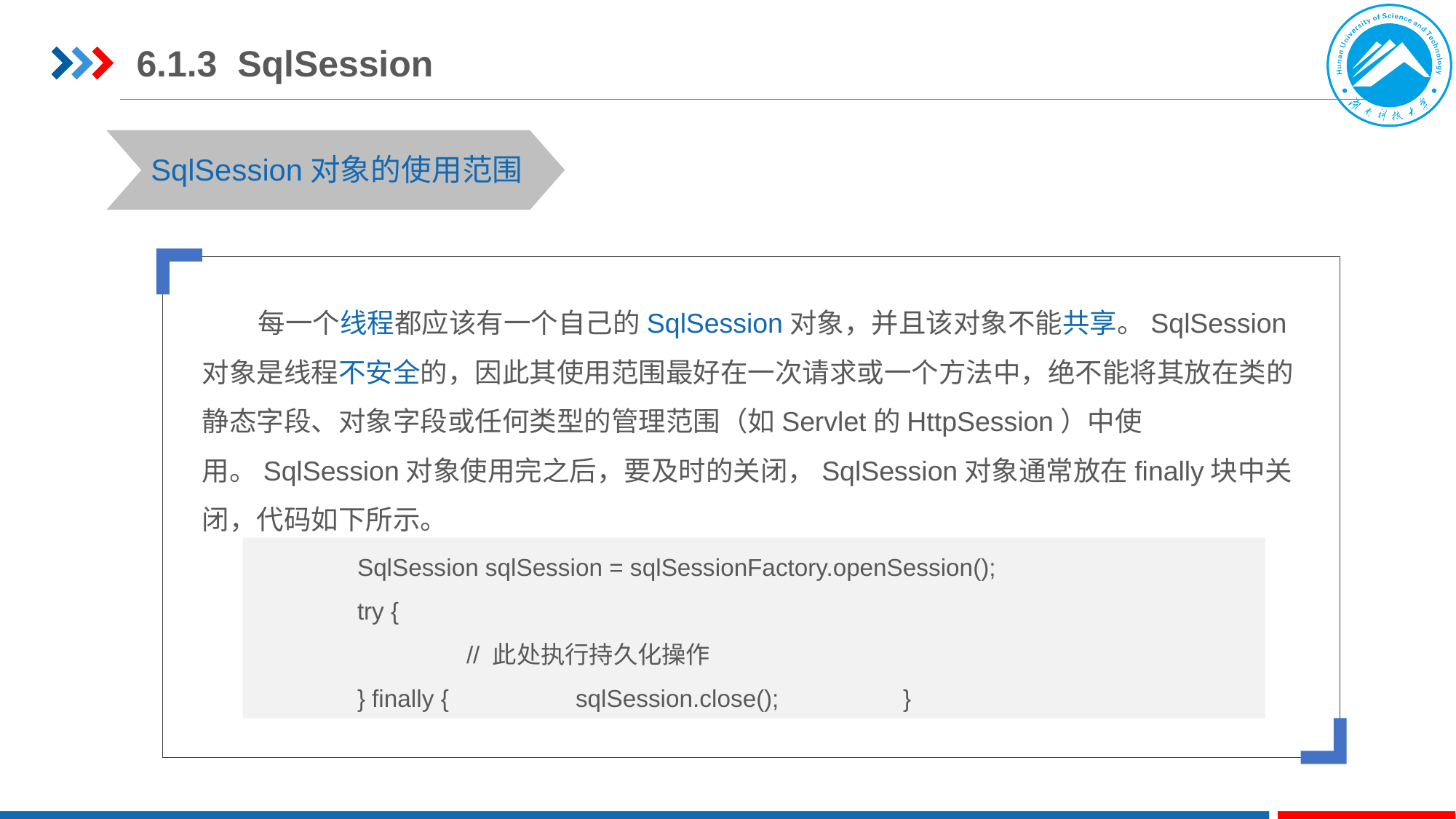

6.1.3  SqlSession

SqlSession对象的使用范围

        每一个线程都应该有一个自己的SqlSession对象，并且该对象不能共享。SqlSession对象是线程不安全的，因此其使用范围最好在一次请求或一个方法中，绝不能将其放在类的静态字段、对象字段或任何类型的管理范围（如Servlet的HttpSession）中使用。SqlSession对象使用完之后，要及时的关闭，SqlSession对象通常放在finally块中关闭，代码如下所示。
SqlSession sqlSession = sqlSessionFactory.openSession();
try {
	// 此处执行持久化操作
} finally {		sqlSession.close();		}